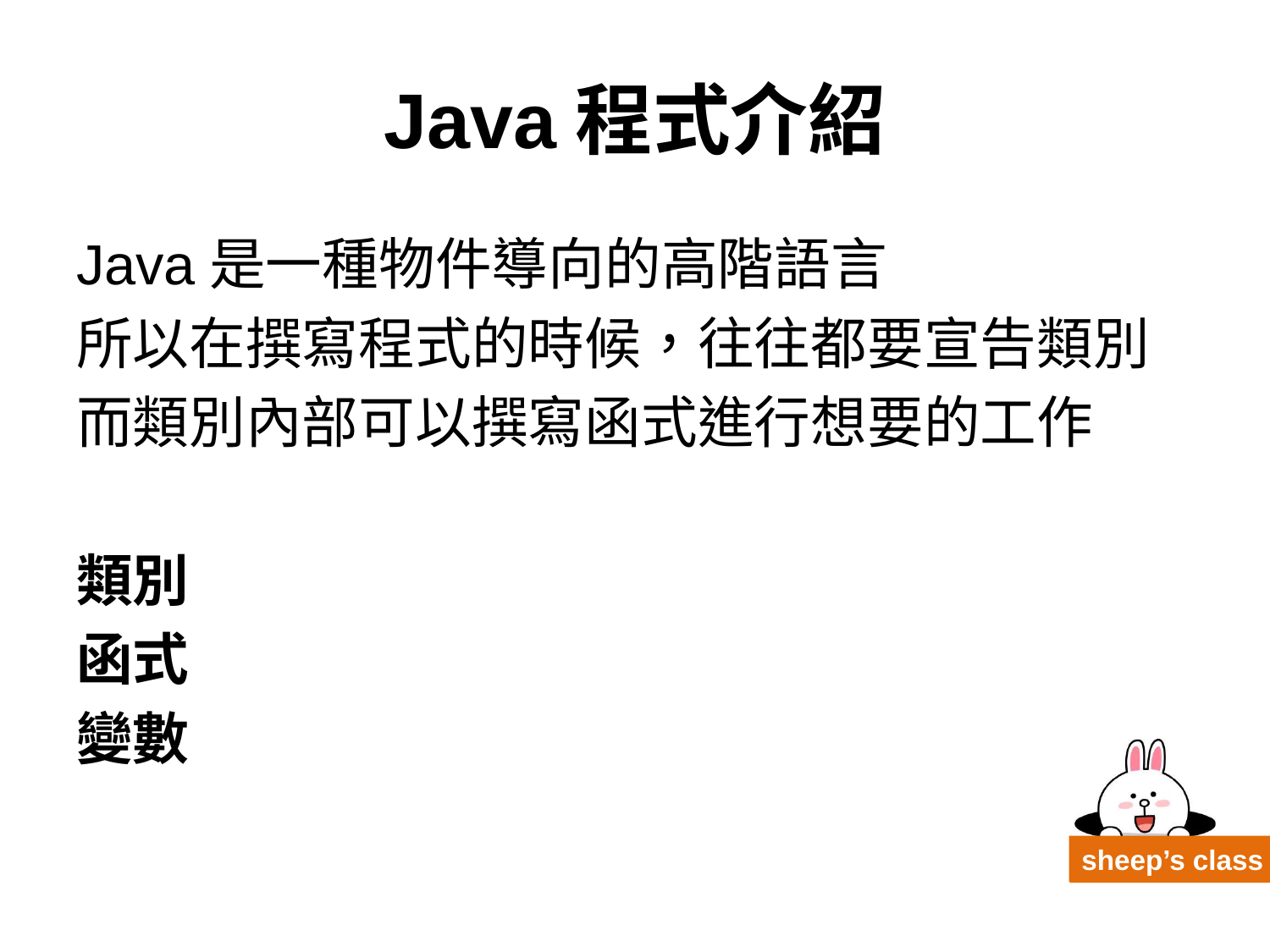

# Java程式介紹
Java是一種物件導向的高階語言
所以在撰寫程式的時候，往往都要宣告類別
而類別內部可以撰寫函式進行想要的工作

類別
函式
變數